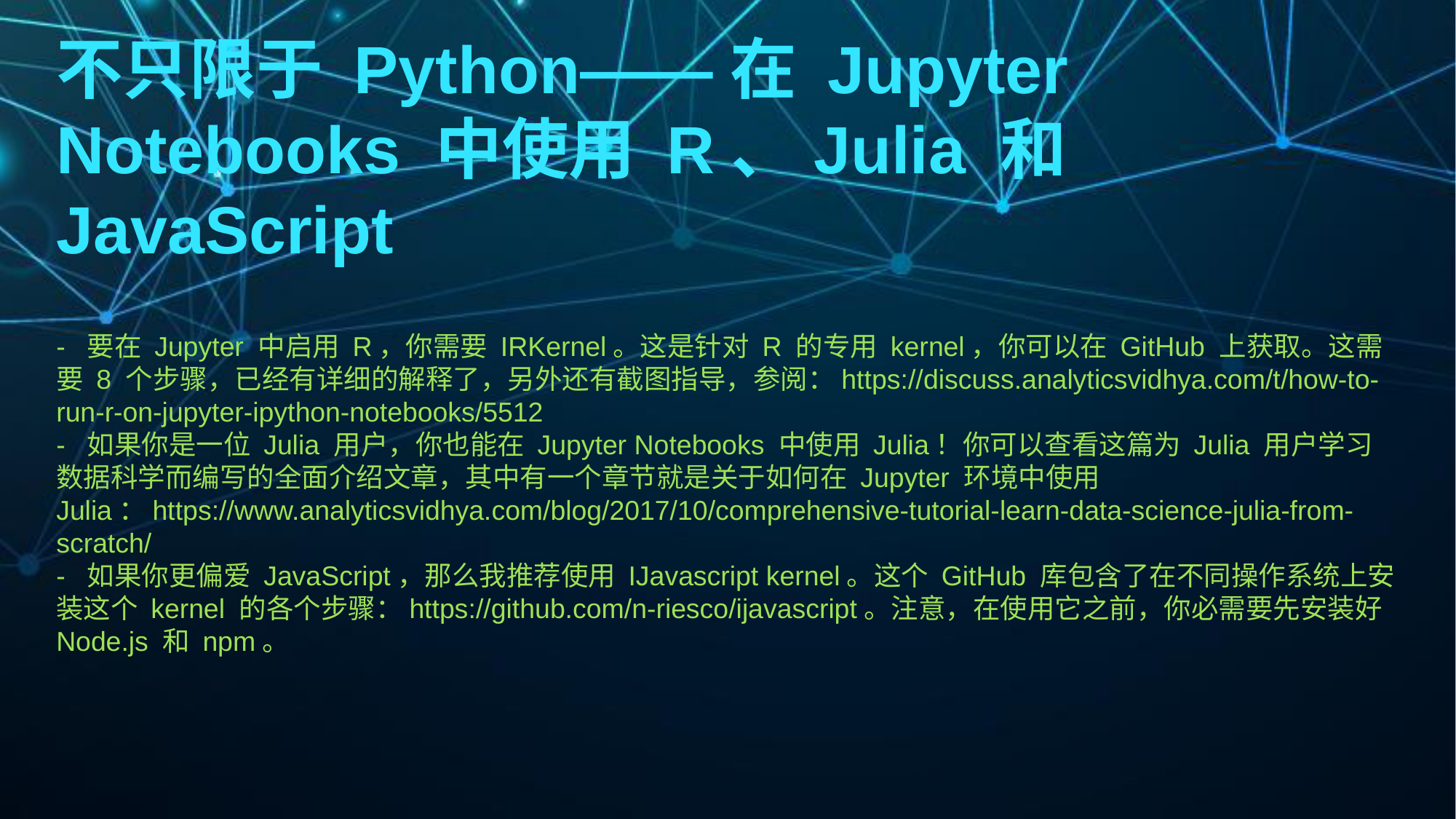

不只限于 Python——在 Jupyter Notebooks 中使用 R、Julia 和 JavaScript
-  要在 Jupyter 中启用 R，你需要 IRKernel。这是针对 R 的专用 kernel，你可以在 GitHub 上获取。这需要 8 个步骤，已经有详细的解释了，另外还有截图指导，参阅：https://discuss.analyticsvidhya.com/t/how-to-run-r-on-jupyter-ipython-notebooks/5512
-  如果你是一位 Julia 用户，你也能在 Jupyter Notebooks 中使用 Julia！你可以查看这篇为 Julia 用户学习数据科学而编写的全面介绍文章，其中有一个章节就是关于如何在 Jupyter 环境中使用 Julia：https://www.analyticsvidhya.com/blog/2017/10/comprehensive-tutorial-learn-data-science-julia-from-scratch/
-  如果你更偏爱 JavaScript，那么我推荐使用 IJavascript kernel。这个 GitHub 库包含了在不同操作系统上安装这个 kernel 的各个步骤：https://github.com/n-riesco/ijavascript。注意，在使用它之前，你必需要先安装好 Node.js 和 npm。

6